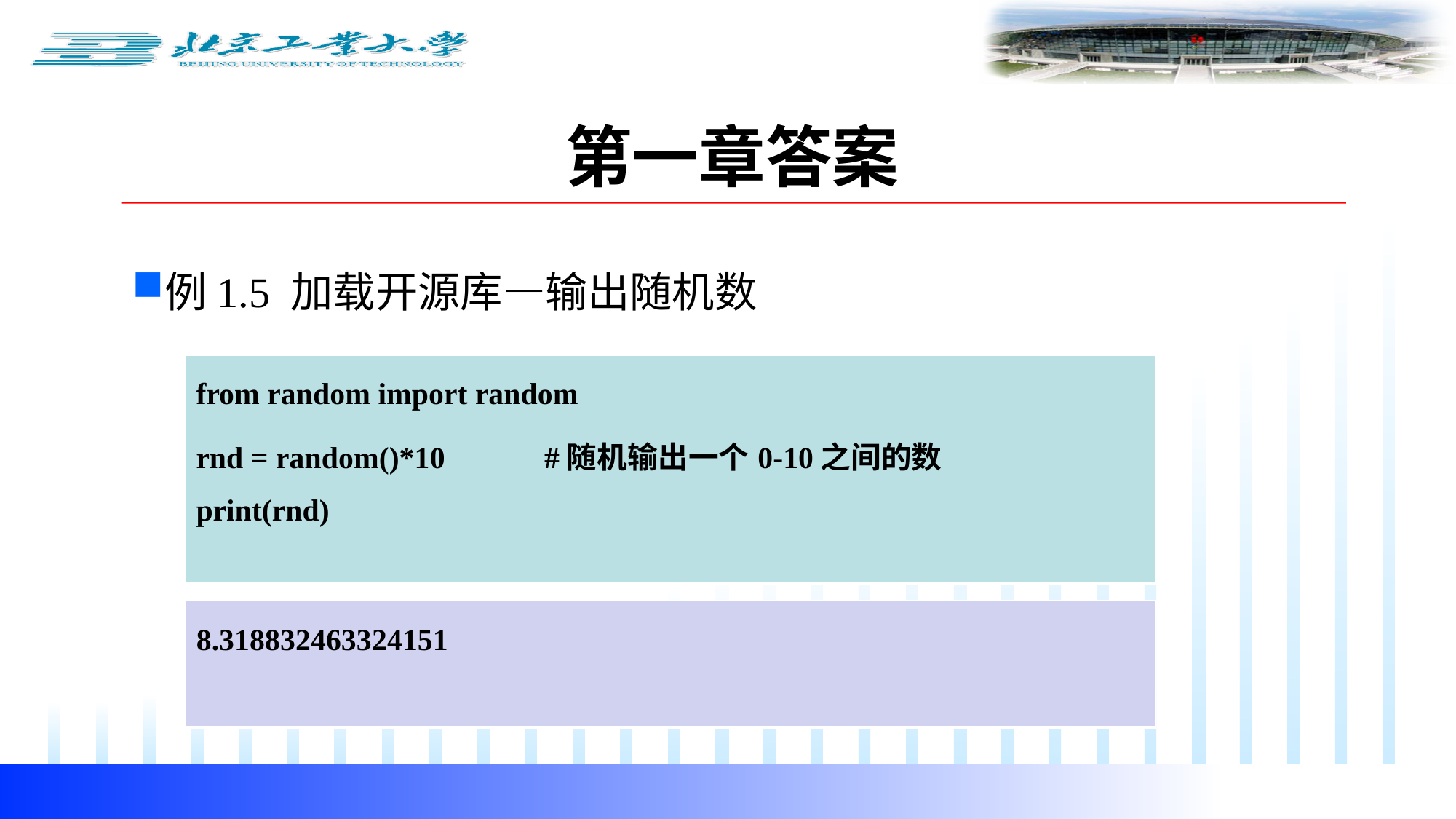

第一章答案
例1.5 加载开源库—输出随机数

| from random import random rnd = random()\*10 #随机输出一个0-10之间的数 print(rnd) |
| --- |
| 8.318832463324151 |
| --- |